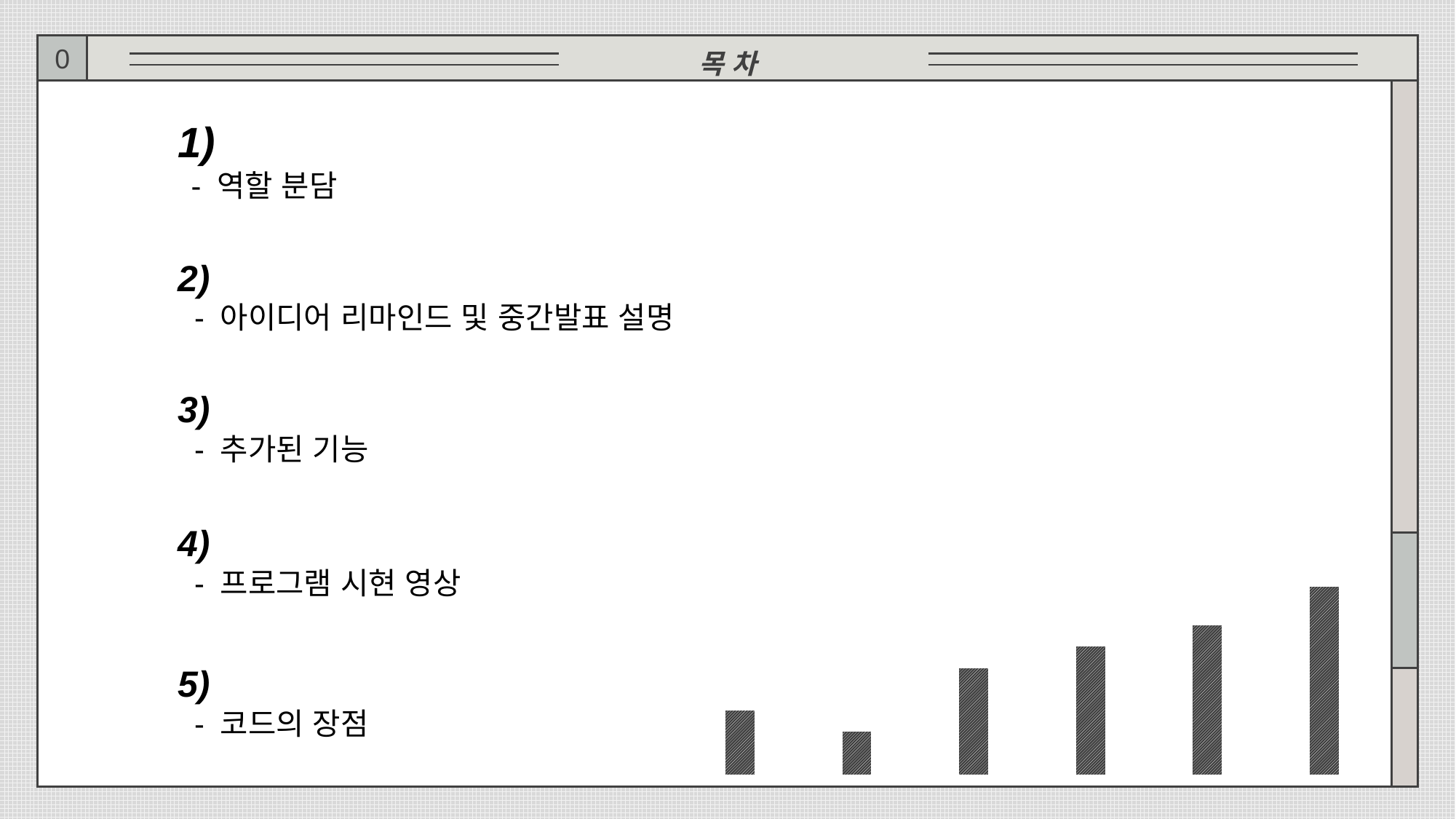

목 차

0

1)
  - 역할 분담
2)
  - 아이디어 리마인드 및 중간발표 설명
3)
  - 추가된 기능
4)
  - 프로그램 시현 영상

### Chart

| Category | 계열 1 |
|---|---|
| 1 | 0.3 |
| 2 | 0.2 |
| 3 | 0.5 |
| 4 | 0.6 |
| 5 | 0.7 |
| 6 | 0.88 |
5)
  - 코드의 장점